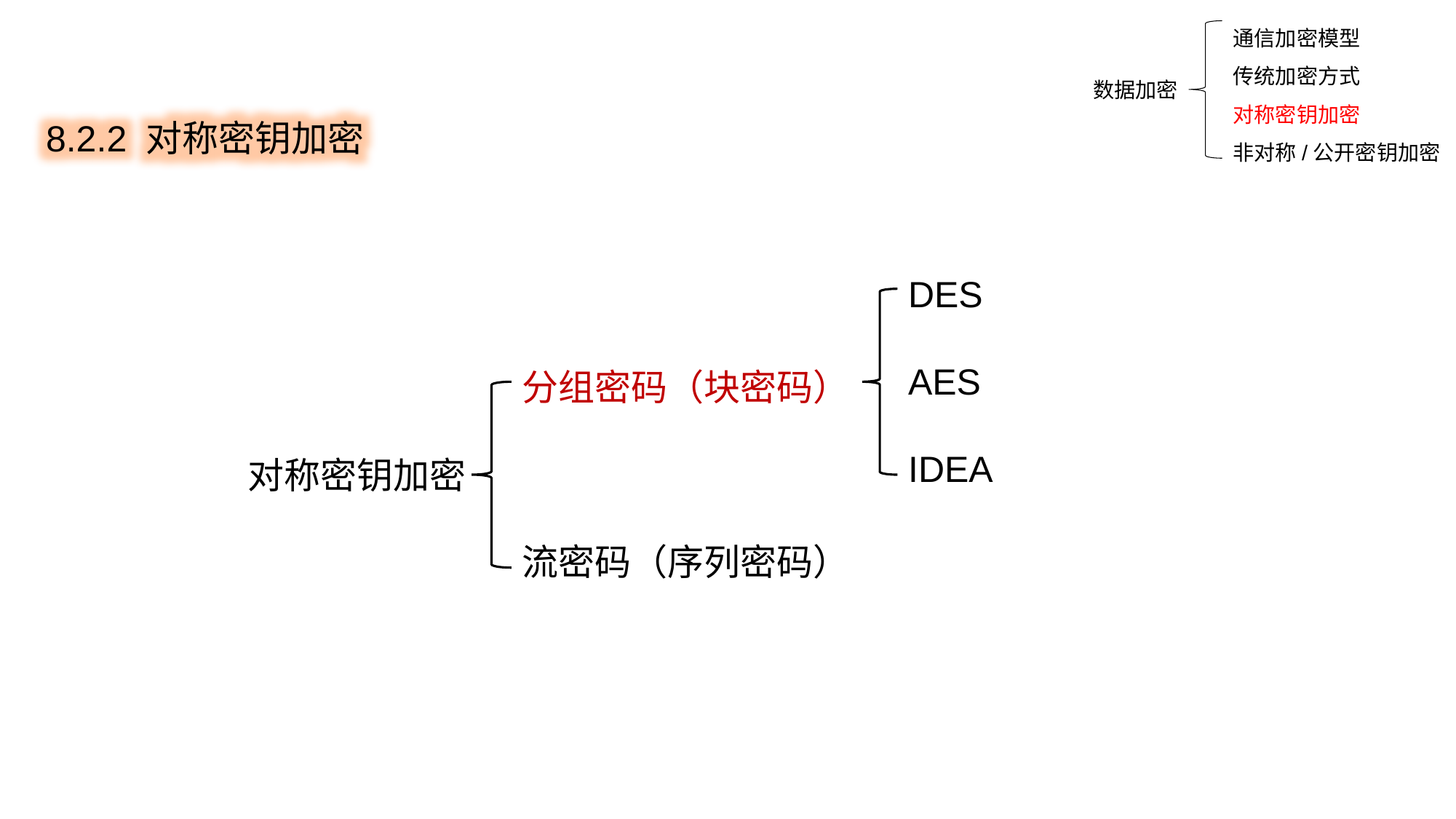

通信加密模型
传统加密方式
对称密钥加密
非对称/公开密钥加密

8.2.2 对称密钥加密
数据加密
DES

AES

IDEA

分组密码（块密码）

流密码（序列密码）

对称密钥加密